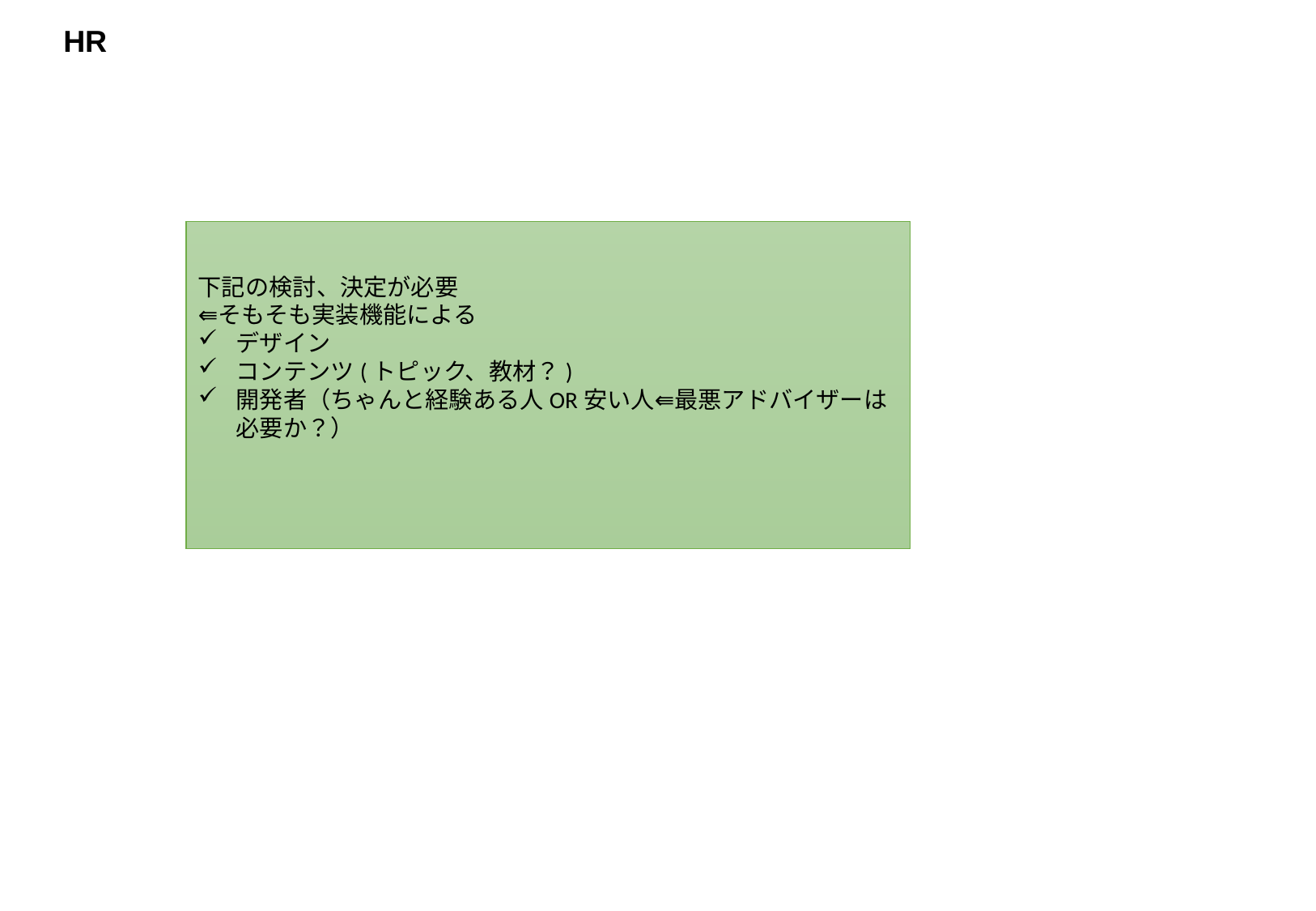

HR
#
下記の検討、決定が必要
⇚そもそも実装機能による
デザイン
コンテンツ(トピック、教材？)
開発者（ちゃんと経験ある人OR安い人⇚最悪アドバイザーは必要か？）